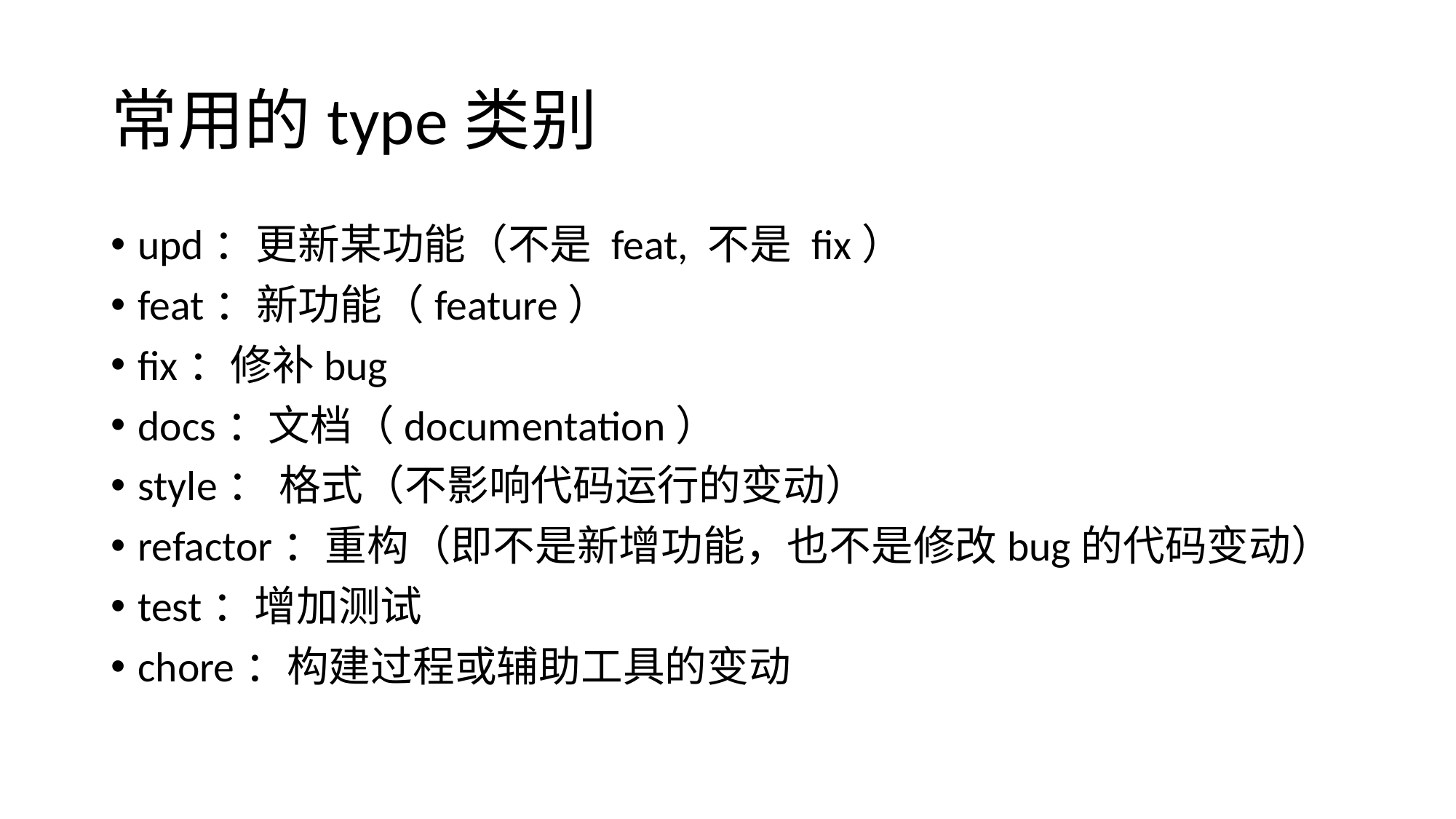

# 常用的type类别
upd：更新某功能（不是 feat, 不是 fix）
feat：新功能（feature）
fix：修补bug
docs：文档（documentation）
style： 格式（不影响代码运行的变动）
refactor：重构（即不是新增功能，也不是修改bug的代码变动）
test：增加测试
chore：构建过程或辅助工具的变动